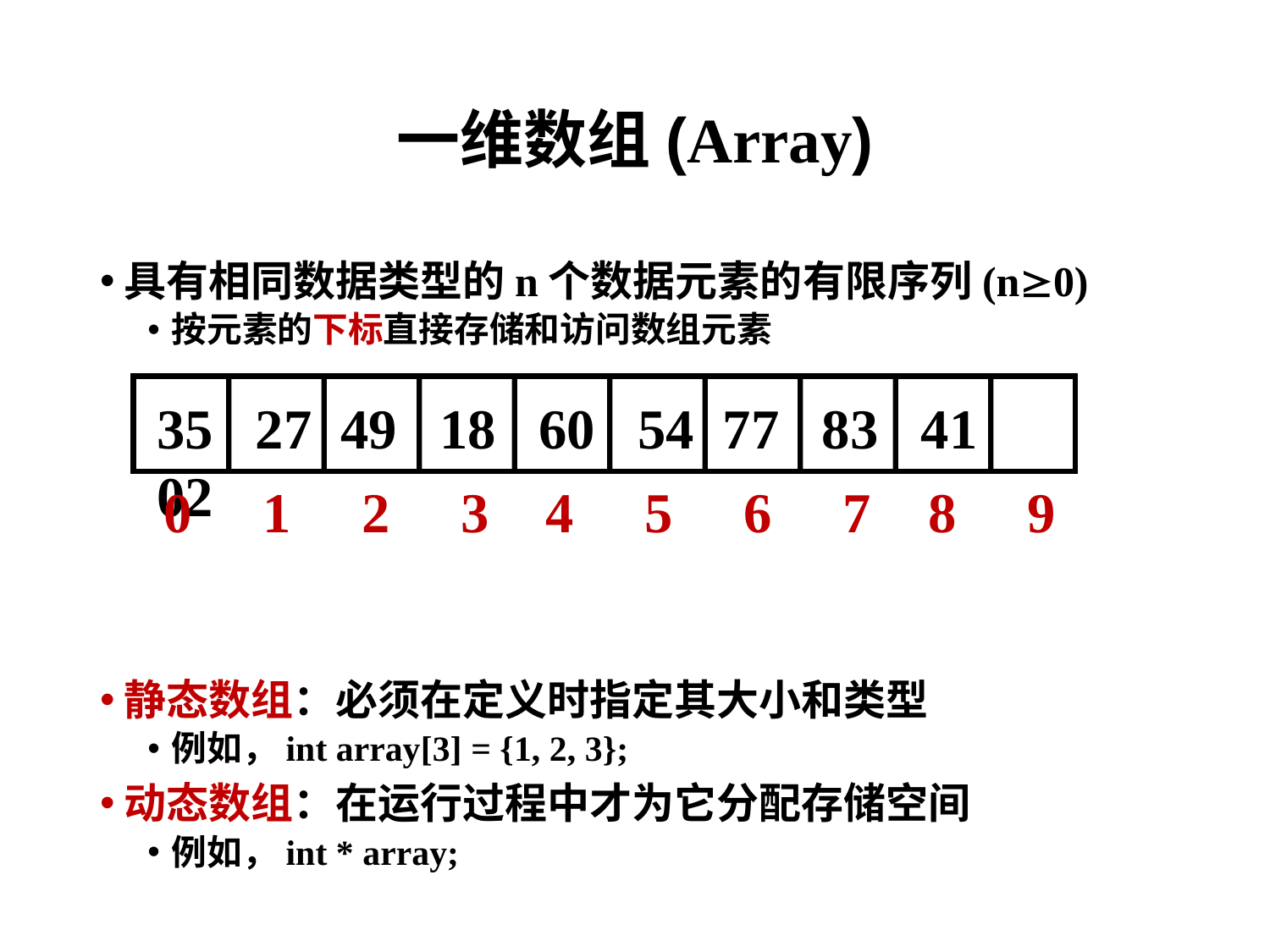

# 一维数组(Array)
具有相同数据类型的n个数据元素的有限序列(n≥0)
按元素的下标直接存储和访问数组元素

静态数组：必须在定义时指定其大小和类型
例如，int array[3] = {1, 2, 3};
动态数组：在运行过程中才为它分配存储空间
例如，int * array;

35   27  49   18   60   54  77   83   41  02
  0     1     2     3    4     5     6     7    8     9